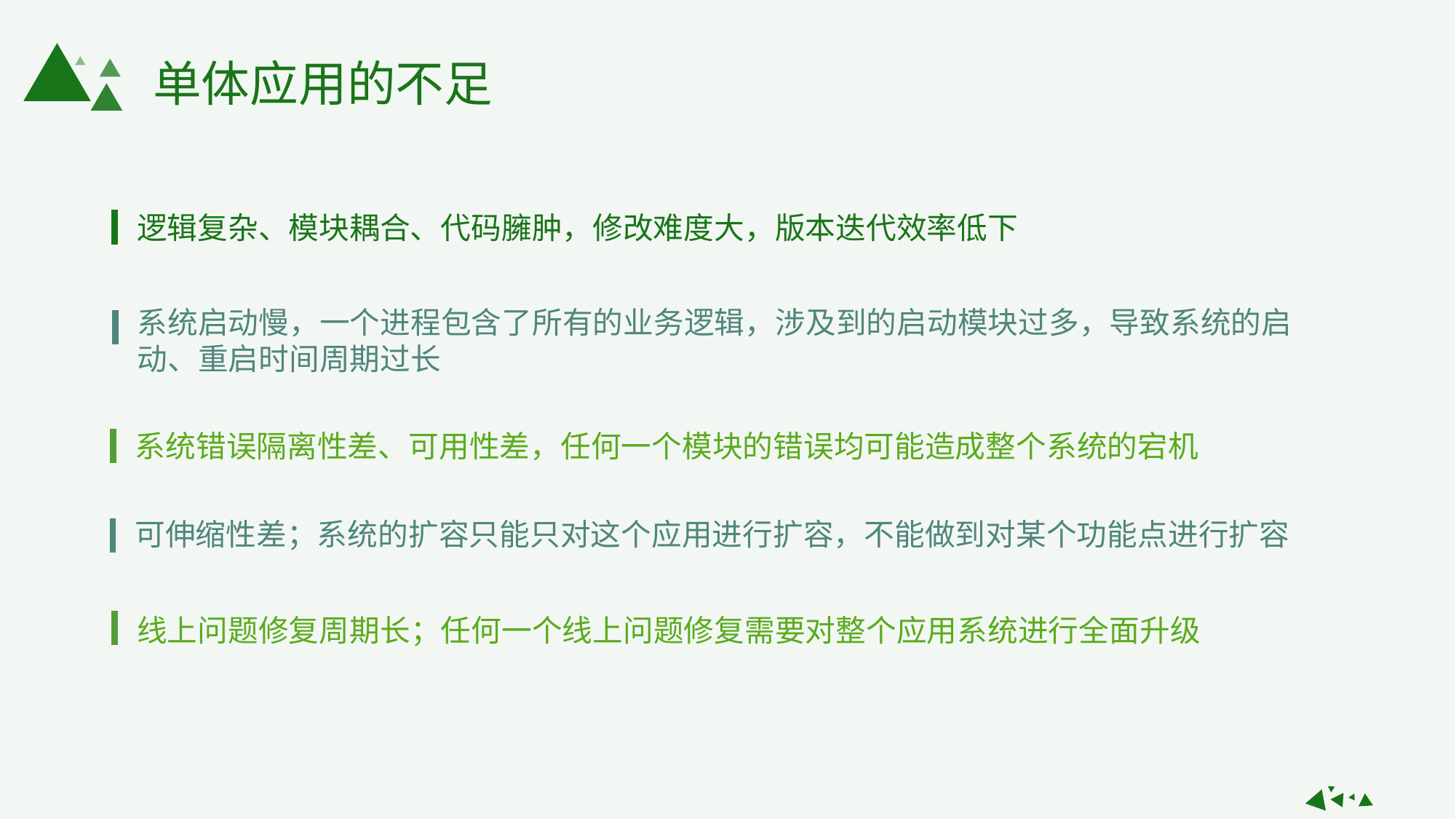

单体应用的不足

逻辑复杂、模块耦合、代码臃肿，修改难度大，版本迭代效率低下
系统启动慢，一个进程包含了所有的业务逻辑，涉及到的启动模块过多，导致系统的启动、重启时间周期过长
系统错误隔离性差、可用性差，任何一个模块的错误均可能造成整个系统的宕机
可伸缩性差；系统的扩容只能只对这个应用进行扩容，不能做到对某个功能点进行扩容
线上问题修复周期长；任何一个线上问题修复需要对整个应用系统进行全面升级